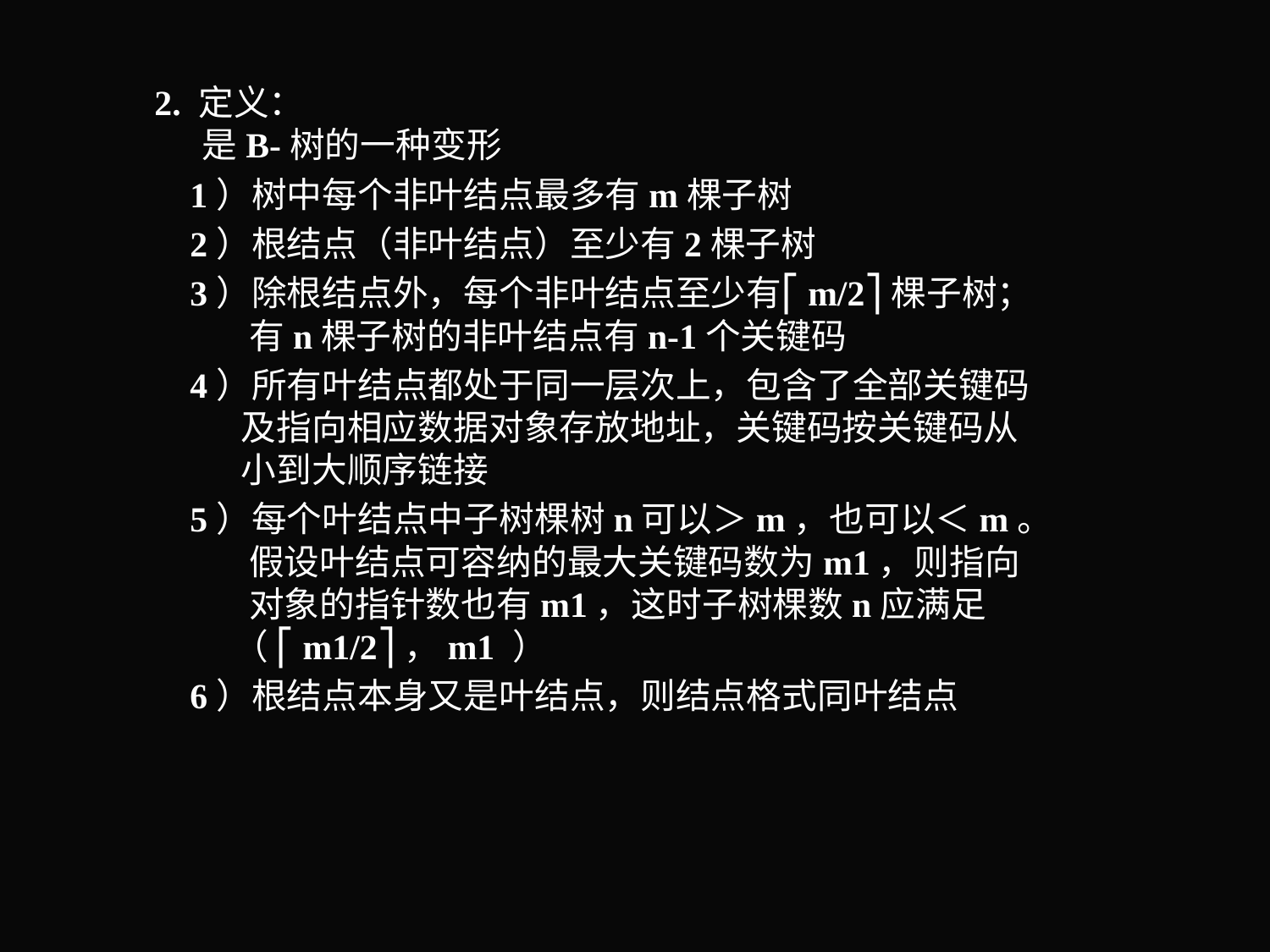

2. 定义：
是B-树的一种变形
    1）树中每个非叶结点最多有m棵子树
    2）根结点（非叶结点）至少有2棵子树
    3）除根结点外，每个非叶结点至少有⎡m/2⎤棵子树；
      有n棵子树的非叶结点有n-1个关键码
    4）所有叶结点都处于同一层次上，包含了全部关键码
     及指向相应数据对象存放地址，关键码按关键码从
     小到大顺序链接
    5）每个叶结点中子树棵树n可以＞m，也可以＜m。
      假设叶结点可容纳的最大关键码数为m1，则指向
      对象的指针数也有m1，这时子树棵数n应满足
    （ ⎡m1/2⎤，m1 ）
    6）根结点本身又是叶结点，则结点格式同叶结点